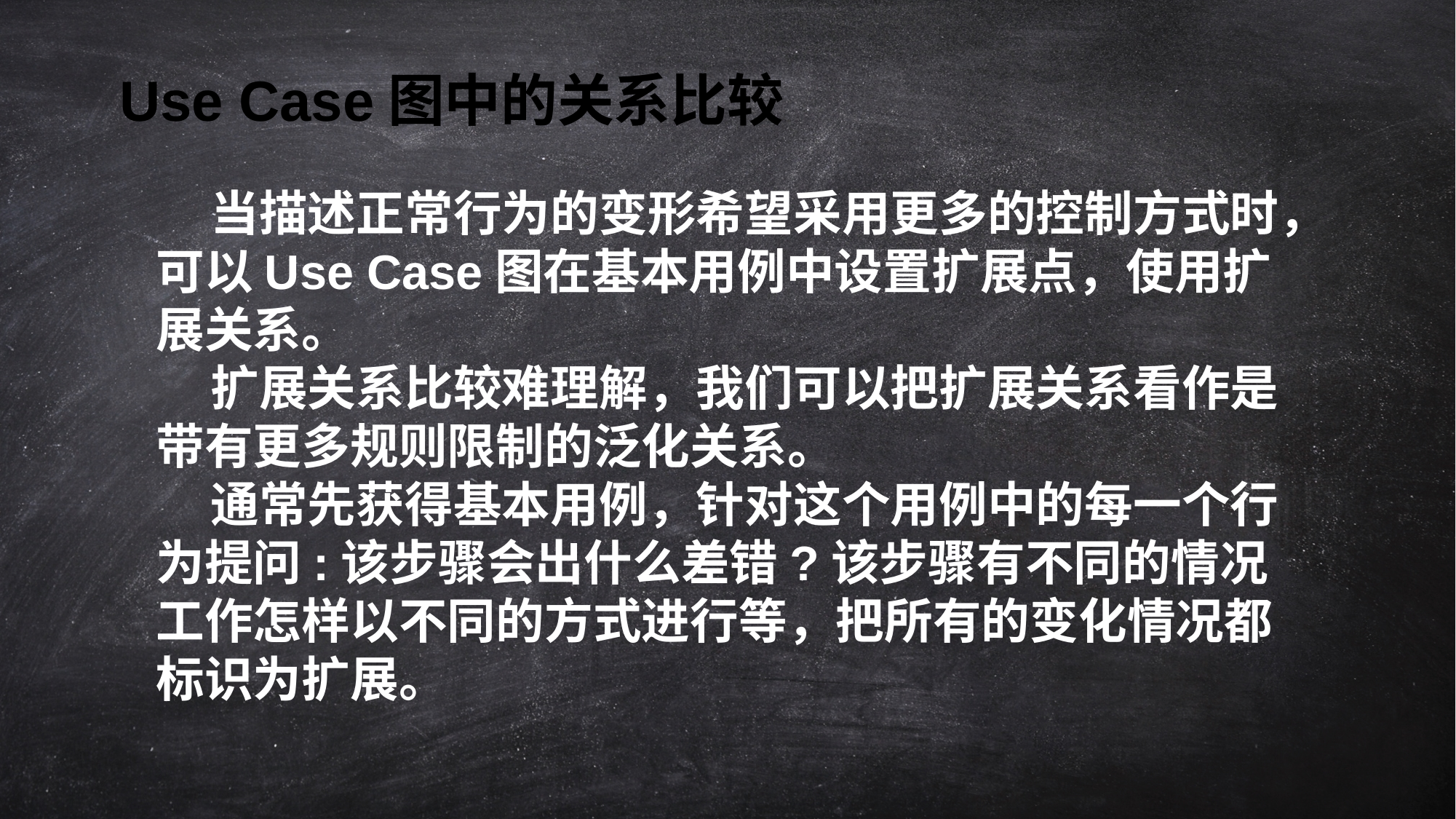

Use Case图中的关系比较
当描述正常行为的变形希望采用更多的控制方式时，可以Use Case图在基本用例中设置扩展点，使用扩展关系。
扩展关系比较难理解，我们可以把扩展关系看作是带有更多规则限制的泛化关系。
通常先获得基本用例，针对这个用例中的每一个行为提问:该步骤会出什么差错?该步骤有不同的情况工作怎样以不同的方式进行等，把所有的变化情况都标识为扩展。